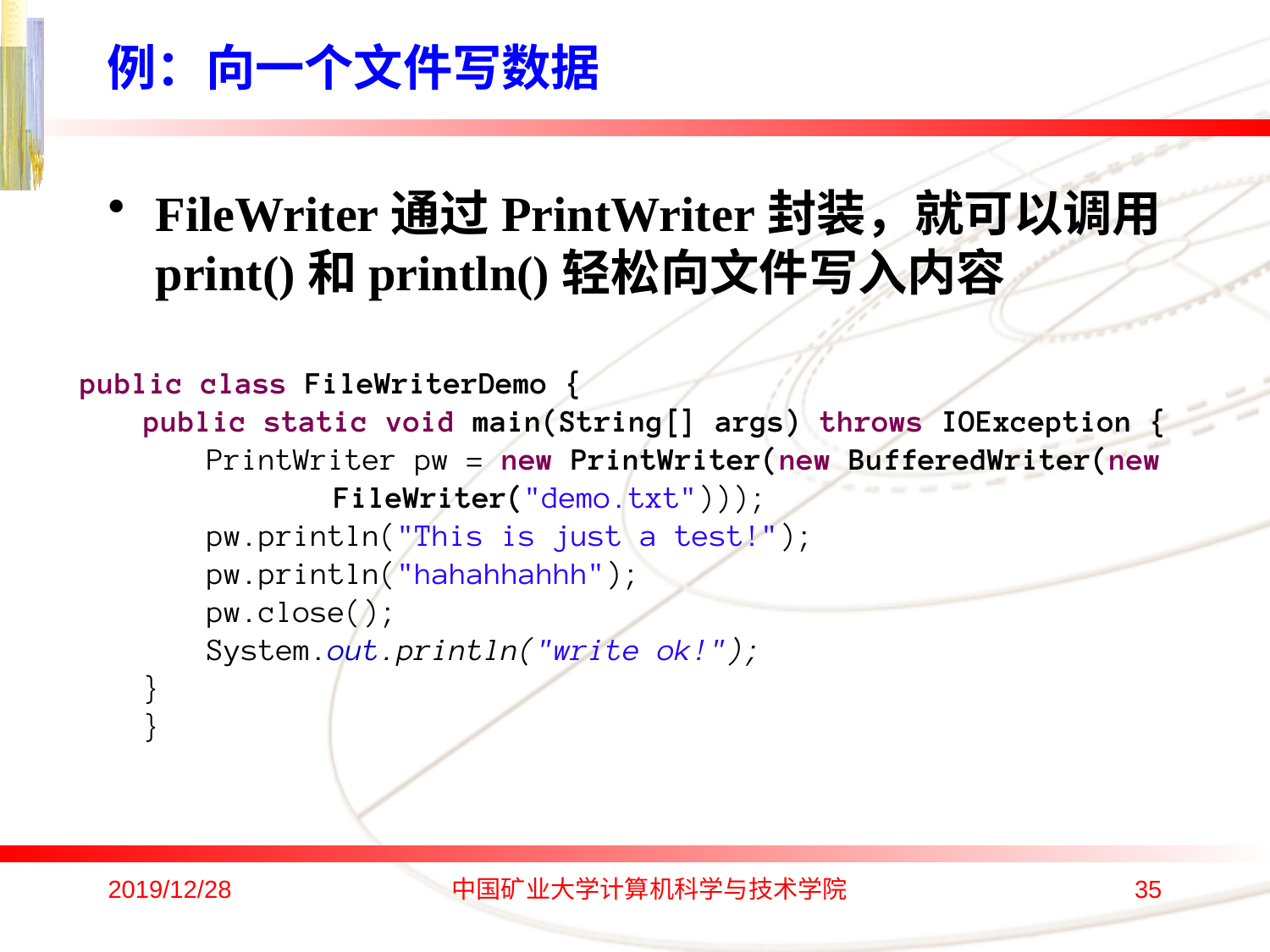

例：向一个文件写数据
FileWriter通过PrintWriter封装，就可以调用print()和println()轻松向文件写入内容

public class FileWriterDemo {
public static void main(String[] args) throws IOException {
PrintWriter pw = new PrintWriter(new BufferedWriter(new  	FileWriter("demo.txt")));
pw.println("This is just a test!");
pw.println("hahahhahhh");
pw.close();
System.out.println("write ok!");
}
}
2019/12/28
中国矿业大学计算机科学与技术学院
35